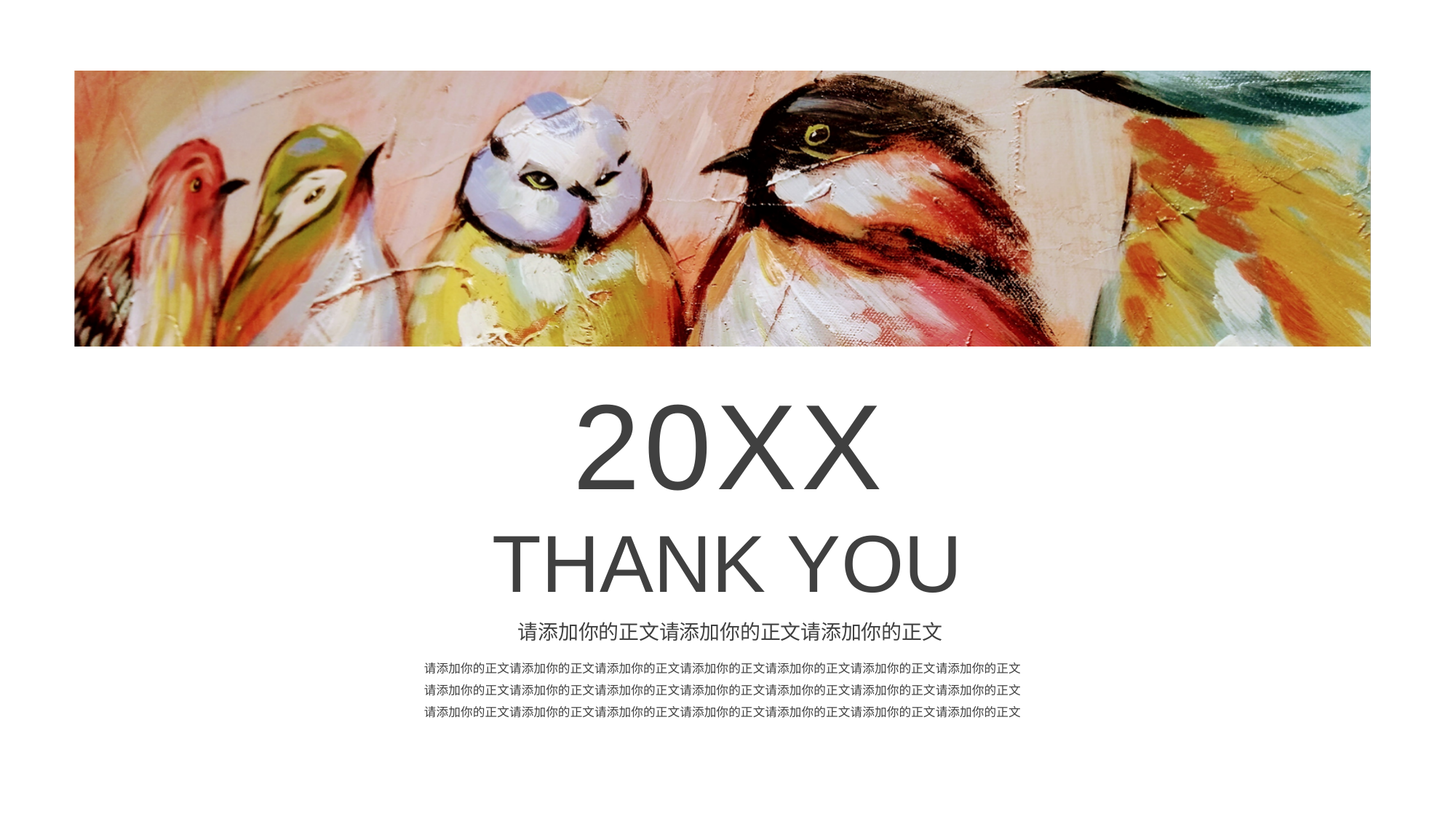

20XX
THANK yOU
请添加你的正文请添加你的正文请添加你的正文
请添加你的正文请添加你的正文请添加你的正文请添加你的正文请添加你的正文请添加你的正文请添加你的正文
请添加你的正文请添加你的正文请添加你的正文请添加你的正文请添加你的正文请添加你的正文请添加你的正文
请添加你的正文请添加你的正文请添加你的正文请添加你的正文请添加你的正文请添加你的正文请添加你的正文